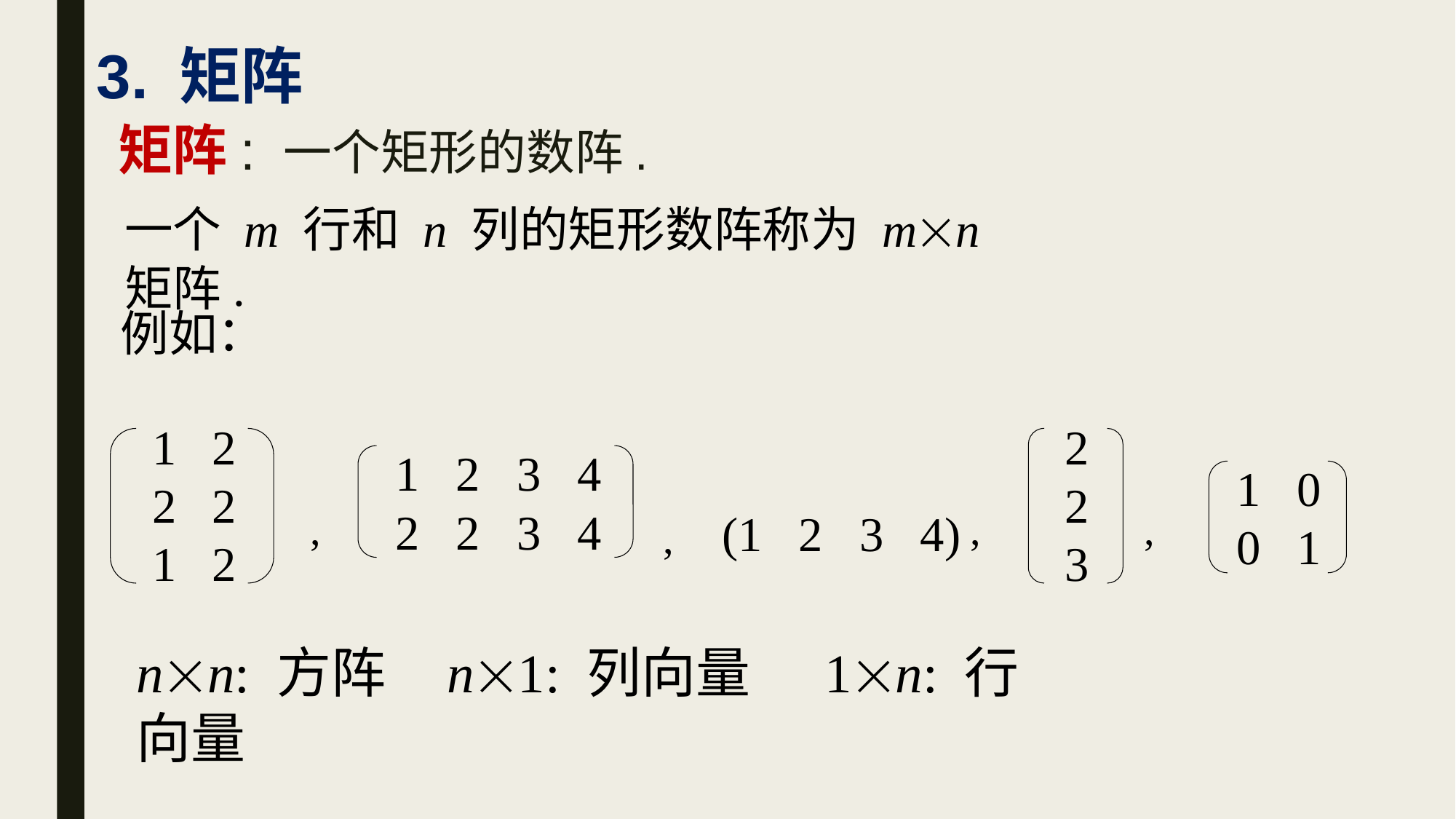

3. 矩阵
# 矩阵: 一个矩形的数阵.
一个 m 行和 n 列的矩形数阵称为 m×n 矩阵.
例如：
1
2
1
2
2
2
2
2
3

1   2   3   4

10
01

2   2   3   4
,
(1   2   3   4)
,
,
,
n×n: 方阵    n×1: 列向量     1×n: 行向量